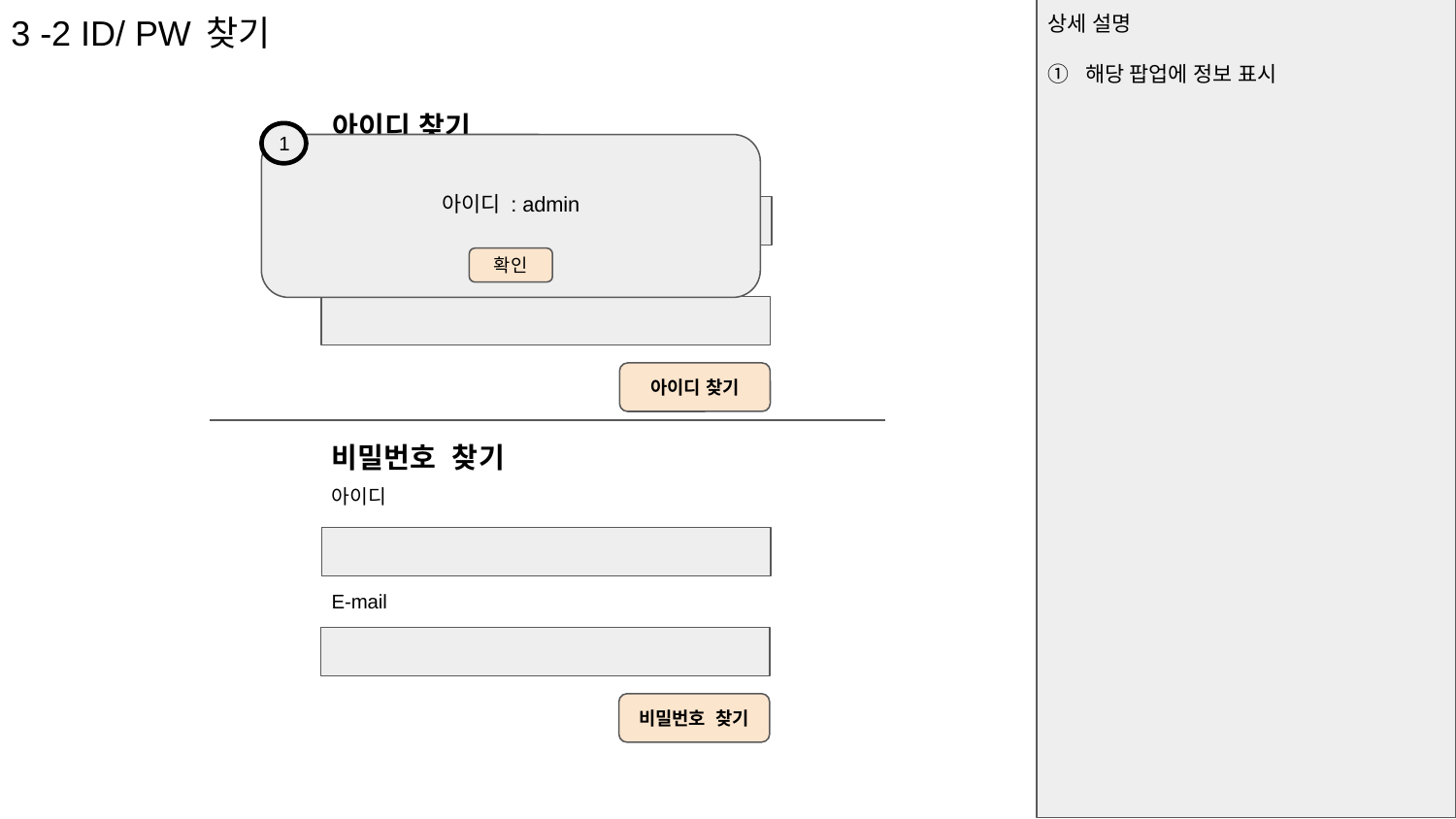

# 3 -2 ID/ PW 찾기
상세 설명

①  해당 팝업에 정보 표시

아이디 찾기
1
아이디 : admin

이름

E-mail
확인

아이디 찾기
비밀번호  찾기
아이디

E-mail

비밀번호  찾기